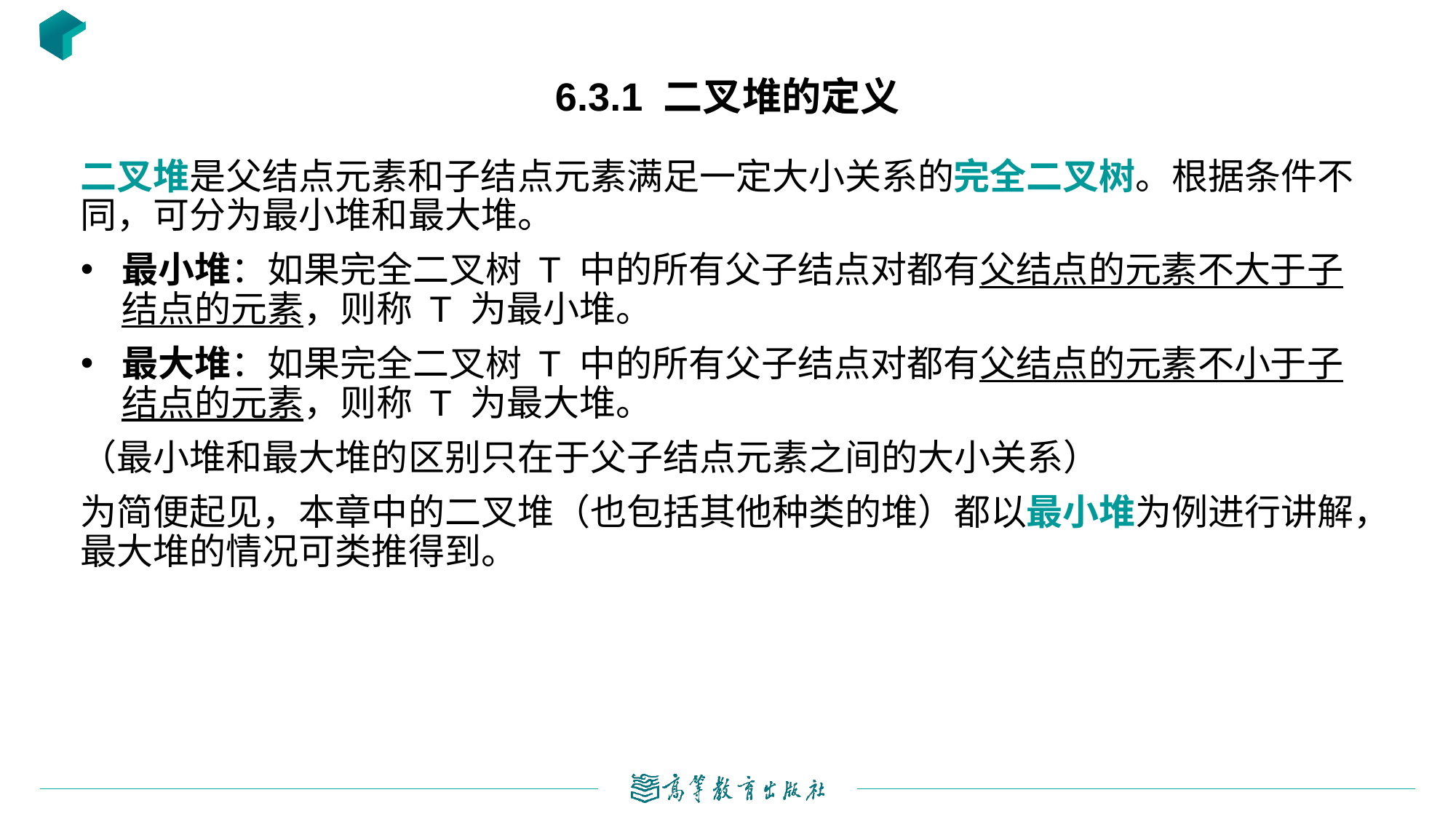

# 6.3.1 二叉堆的定义
二叉堆是父结点元素和子结点元素满足一定大小关系的完全二叉树。根据条件不同，可分为最小堆和最大堆。
最小堆：如果完全二叉树 T 中的所有父子结点对都有父结点的元素不大于子结点的元素，则称 T 为最小堆。
最大堆：如果完全二叉树 T 中的所有父子结点对都有父结点的元素不小于子结点的元素，则称 T 为最大堆。
（最小堆和最大堆的区别只在于父子结点元素之间的大小关系）
为简便起见，本章中的二叉堆（也包括其他种类的堆）都以最小堆为例进行讲解，最大堆的情况可类推得到。